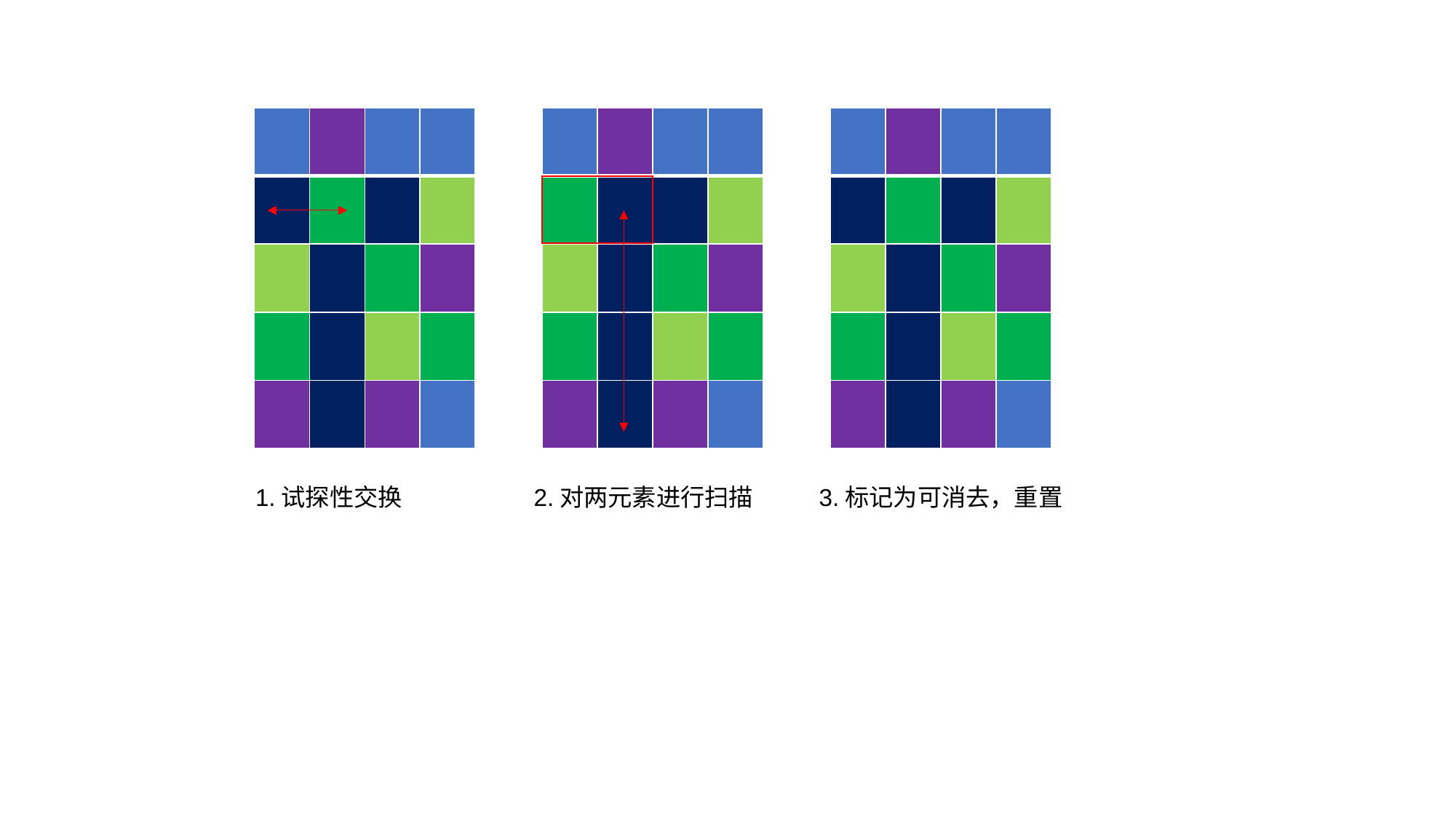

|  |  |  |  |
| --- | --- | --- | --- |
|  |  |  |  |
|  |  |  |  |
|  |  |  |  |
|  |  |  |  |
|  |  |  |  |
| --- | --- | --- | --- |
|  |  |  |  |
|  |  |  |  |
|  |  |  |  |
|  |  |  |  |
|  |  |  |  |
| --- | --- | --- | --- |
|  |  |  |  |
|  |  |  |  |
|  |  |  |  |
|  |  |  |  |

1.试探性交换                       2.对两元素进行扫描           3.标记为可消去，重置